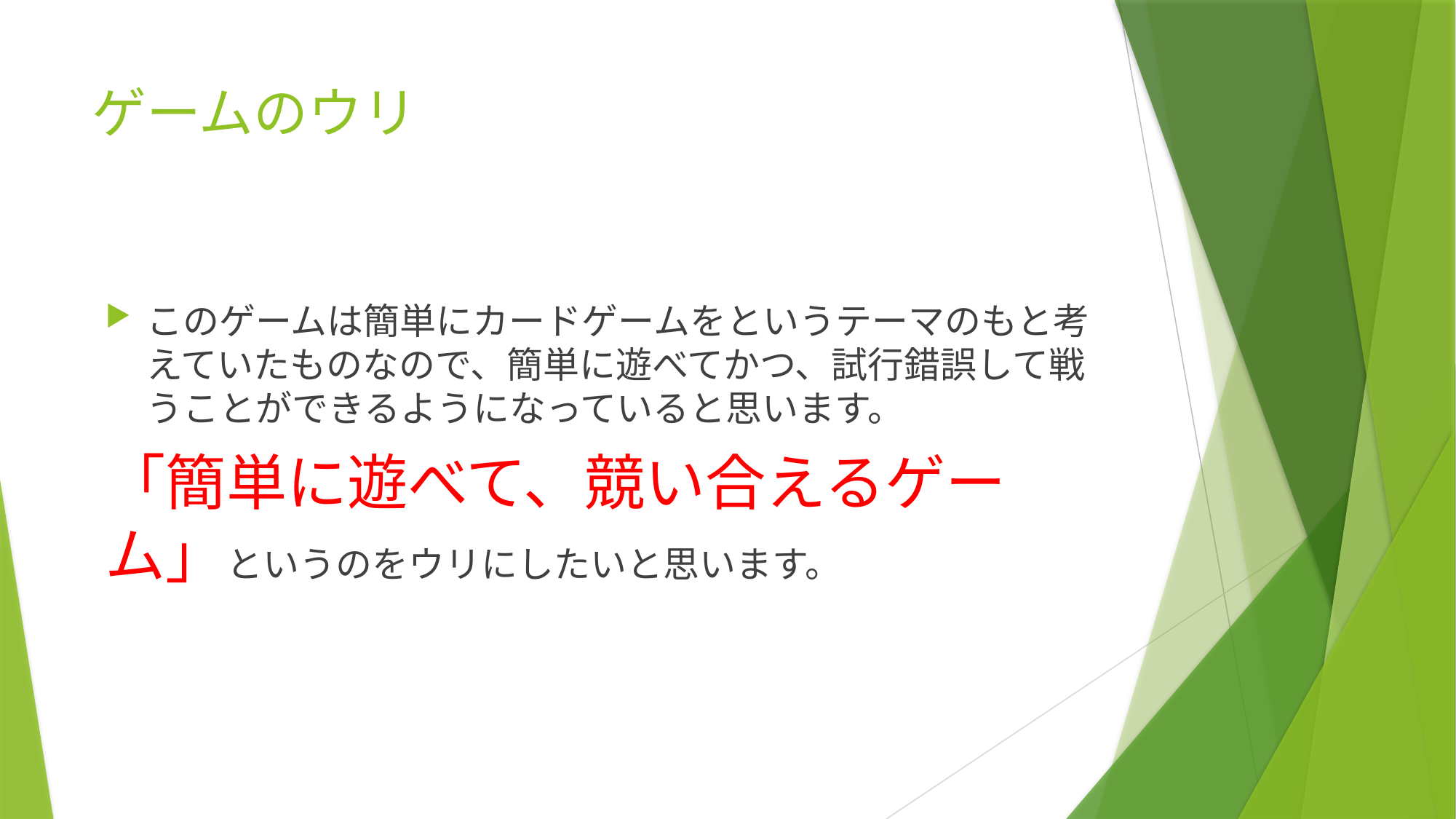

# ゲームのウリ
このゲームは簡単にカードゲームをというテーマのもと考えていたものなので、簡単に遊べてかつ、試行錯誤して戦うことができるようになっていると思います。
「簡単に遊べて、競い合えるゲーム」というのをウリにしたいと思います。